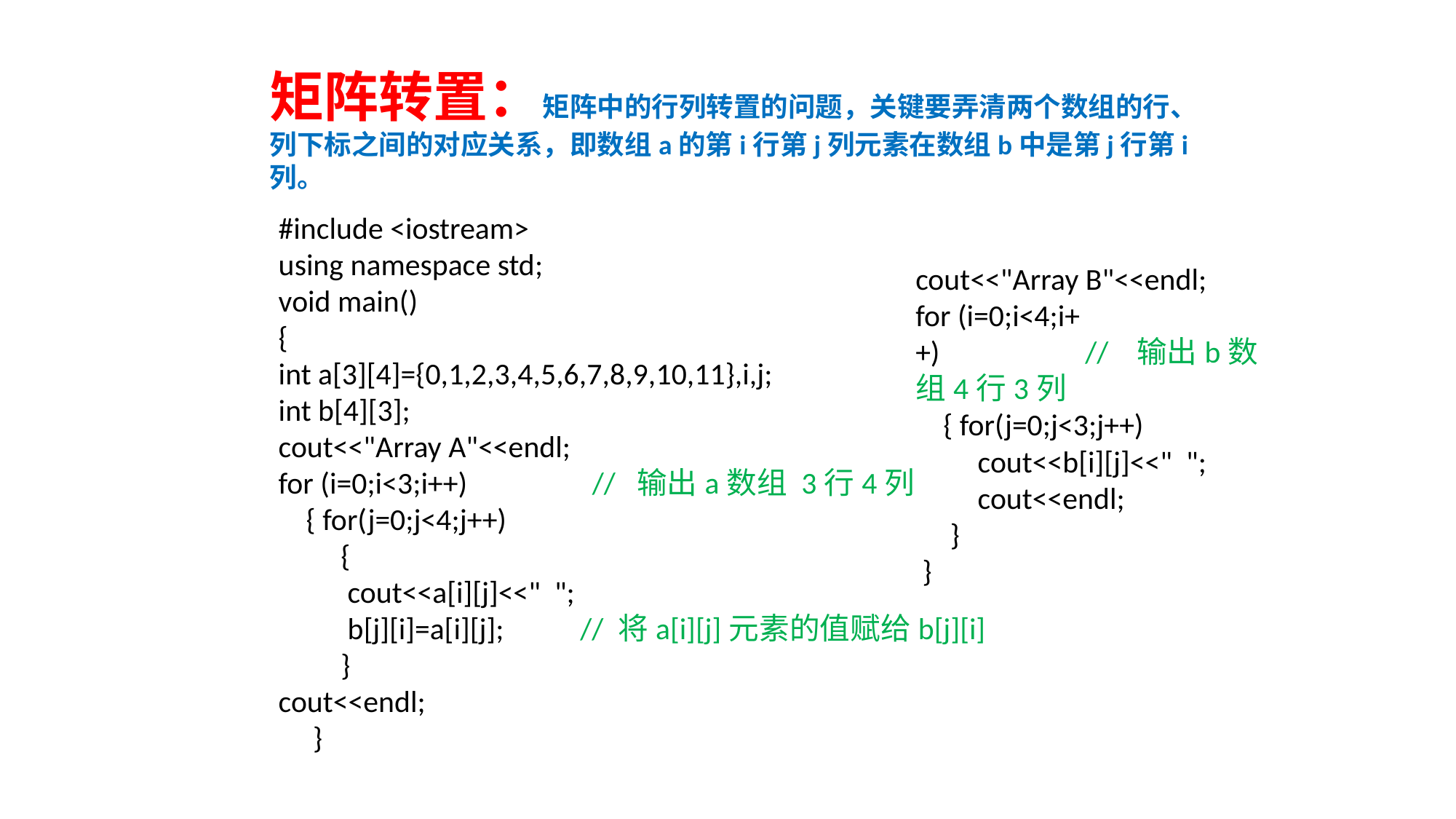

矩阵转置：矩阵中的行列转置的问题，关键要弄清两个数组的行、列下标之间的对应关系，即数组a的第i行第j列元素在数组b中是第j行第i列。
#include <iostream>
using namespace std;
void main()
{
int a[3][4]={0,1,2,3,4,5,6,7,8,9,10,11},i,j;
int b[4][3];
cout<<"Array A"<<endl;
for (i=0;i<3;i++)                  //  输出a数组 3行4列
    { for(j=0;j<4;j++)
         {
          cout<<a[i][j]<<"  ";
          b[j][i]=a[i][j];           // 将a[i][j]元素的值赋给b[j][i]
         }
cout<<endl;
     }
cout<<"Array B"<<endl;
for (i=0;i<4;i++)                     //   输出b数组4行3列
    { for(j=0;j<3;j++)
         cout<<b[i][j]<<"  ";
         cout<<endl;
     }
 }